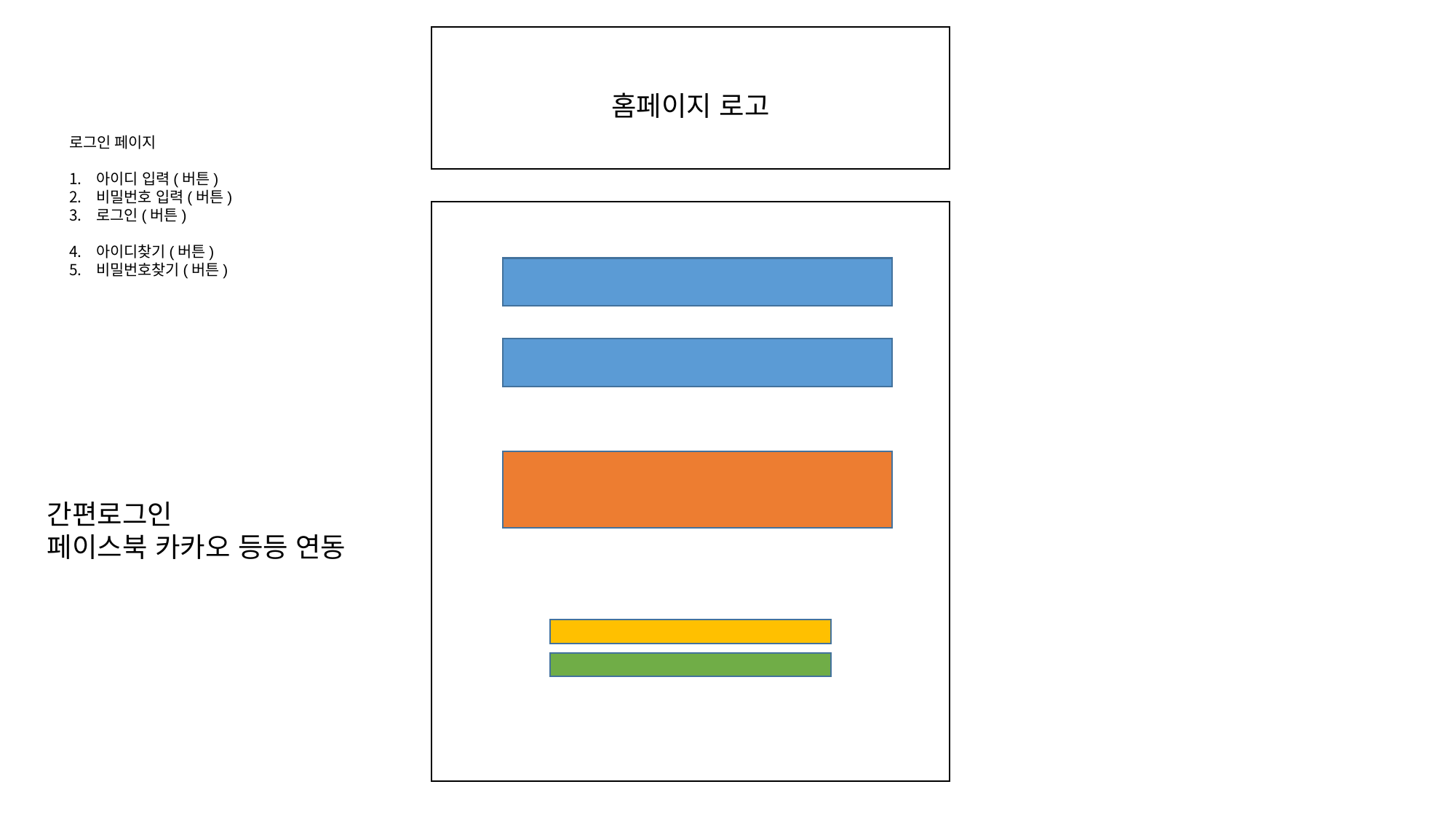

홈페이지 로고
로그인 페이지

아이디 입력(버튼)
비밀번호 입력(버튼)
로그인(버튼)

아이디찾기(버튼)
비밀번호찾기(버튼)

간편로그인
페이스북 카카오 등등 연동